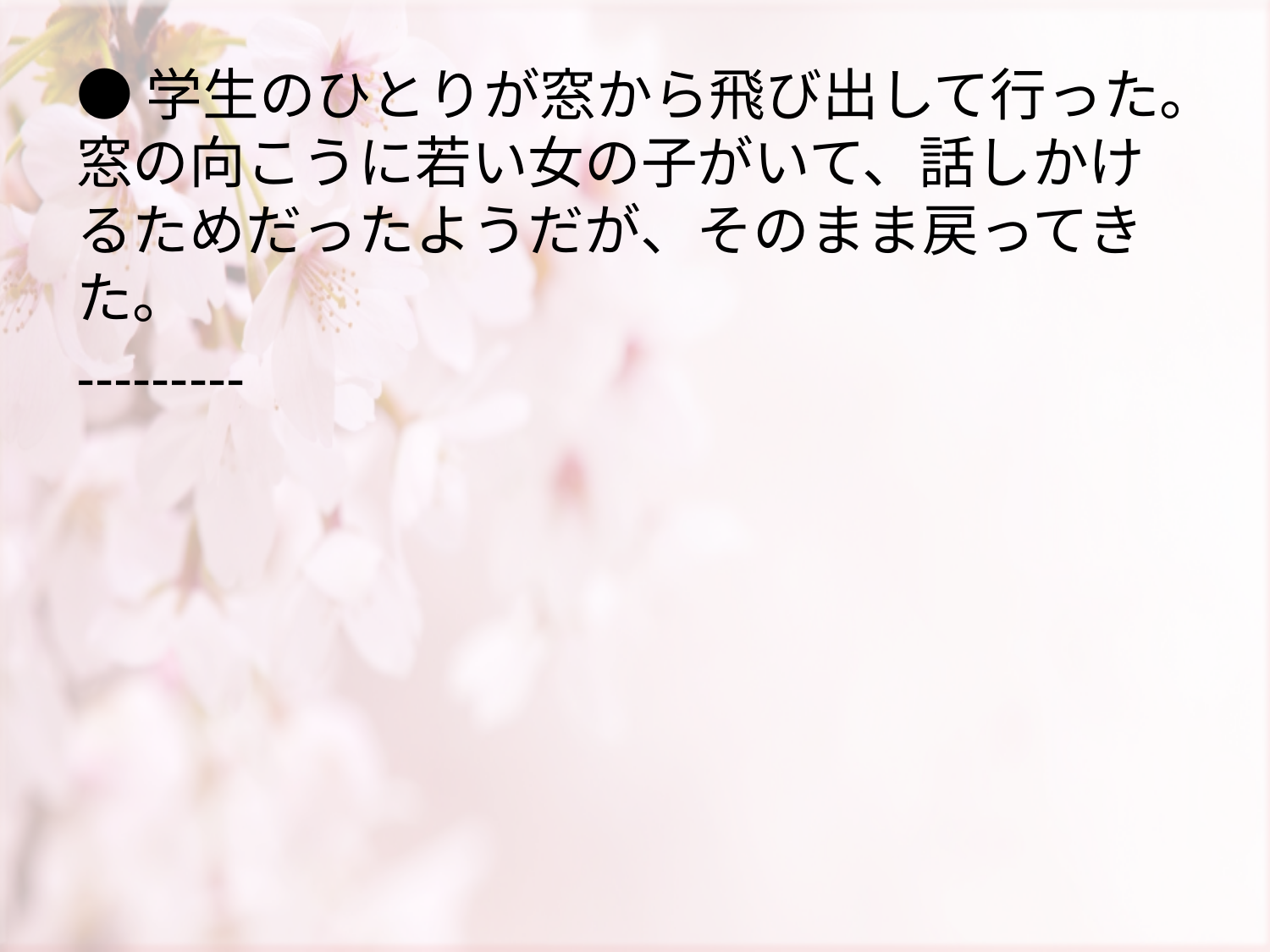

●学生のひとりが窓から飛び出して行った。窓の向こうに若い女の子がいて、話しかけるためだったようだが、そのまま戻ってきた。
---------